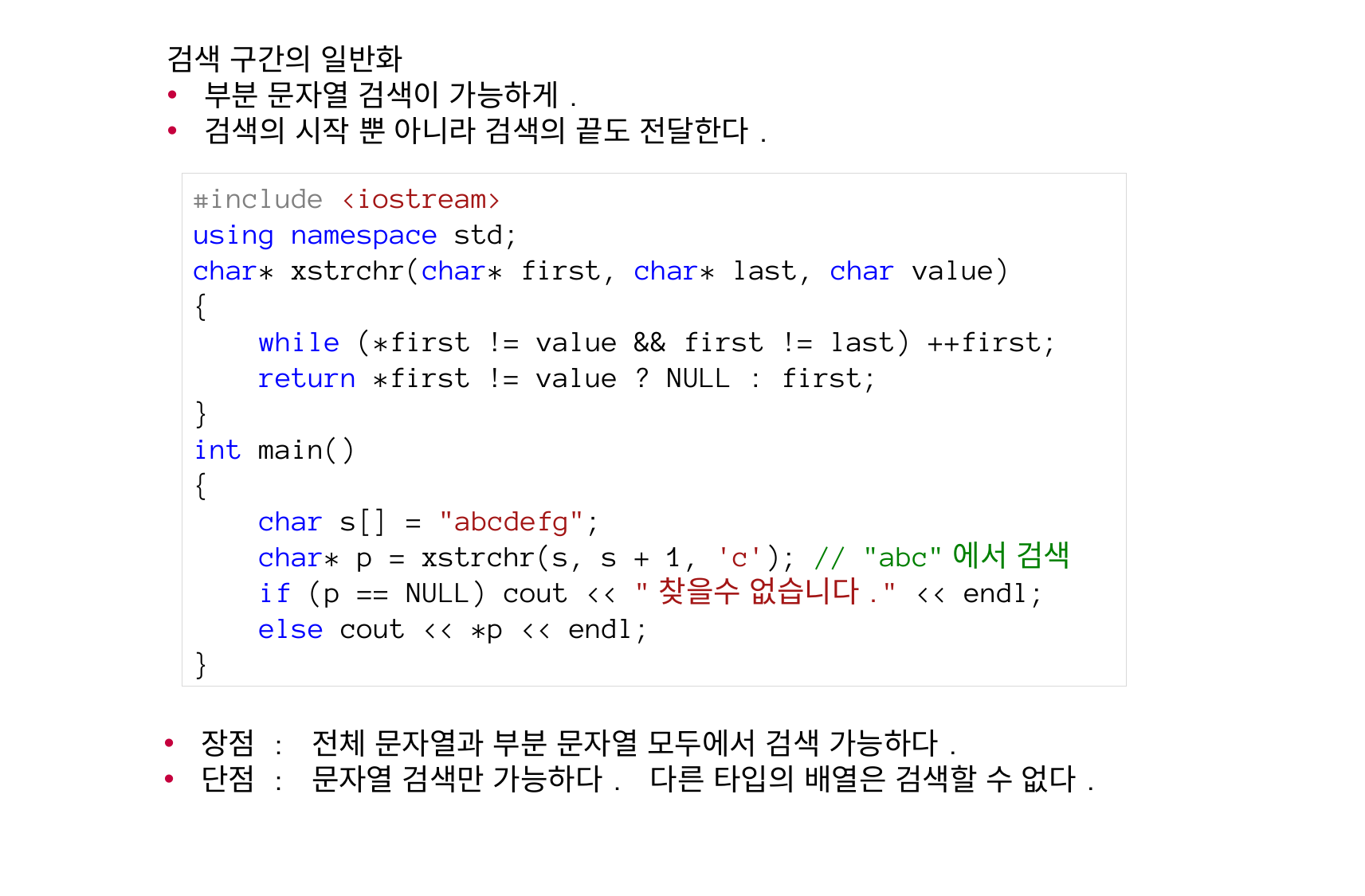

검색 구간의 일반화
부분 문자열 검색이 가능하게.
검색의 시작 뿐 아니라 검색의 끝도 전달한다.
#include <iostream>
using namespace std;
char* xstrchr(char* first, char* last, char value)
{
    while (*first != value && first != last) ++first;
    return *first != value ? NULL : first;
}
int main()
{
    char s[] = "abcdefg";
    char* p = xstrchr(s, s + 1, 'c'); // "abc"에서 검색
    if (p == NULL) cout << "찾을수 없습니다." << endl;
    else cout << *p << endl;
}
장점 : 전체 문자열과 부분 문자열 모두에서 검색 가능하다.
단점 : 문자열 검색만 가능하다. 다른 타입의 배열은 검색할 수 없다.